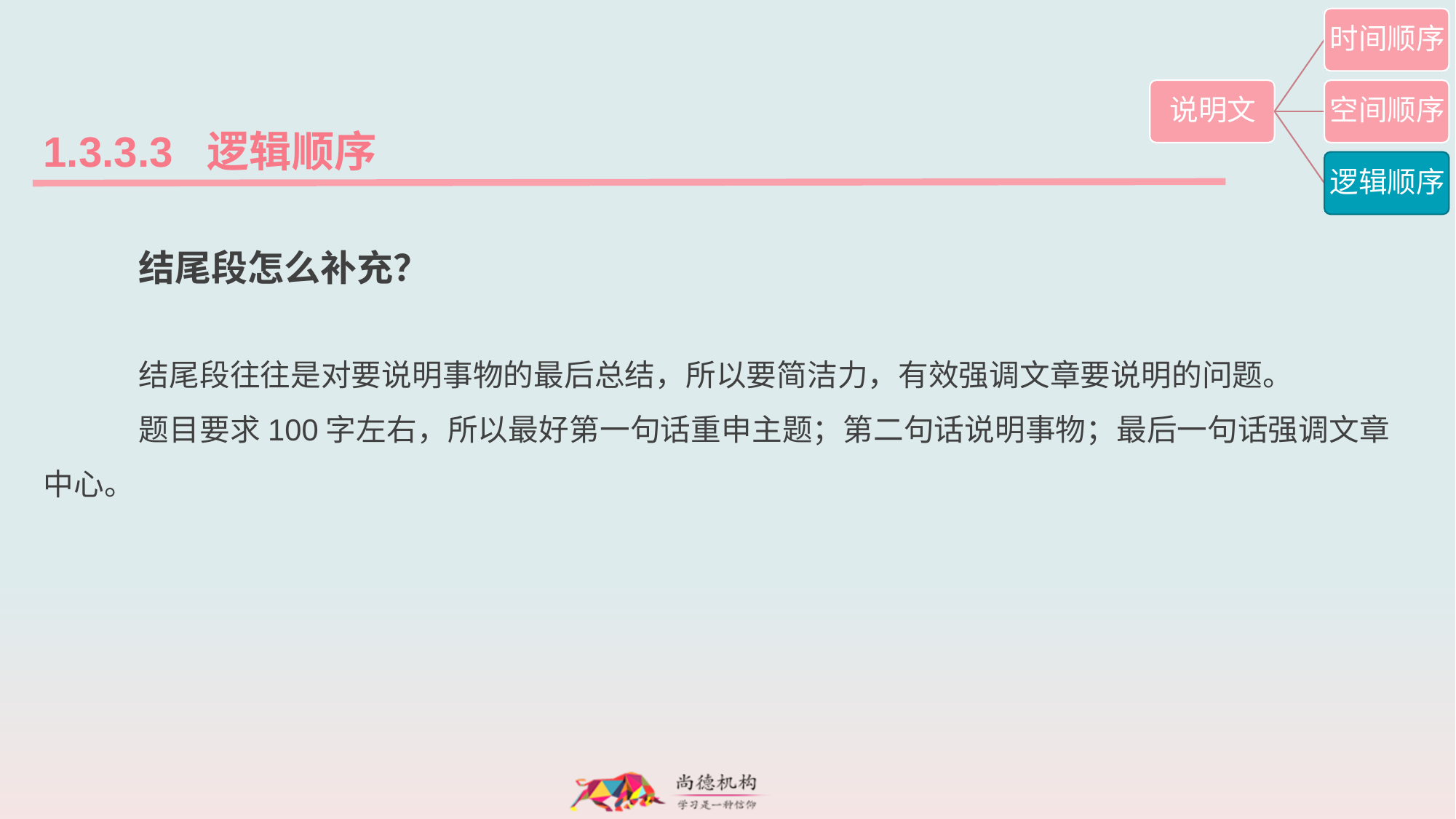

说明文

时间顺序

空间顺序

逻辑顺序
1.3.3.3  逻辑顺序
结尾段怎么补充？

结尾段往往是对要说明事物的最后总结，所以要简洁力，有效强调文章要说明的问题。
题目要求100字左右，所以最好第一句话重申主题；第二句话说明事物；最后一句话强调文章中心。